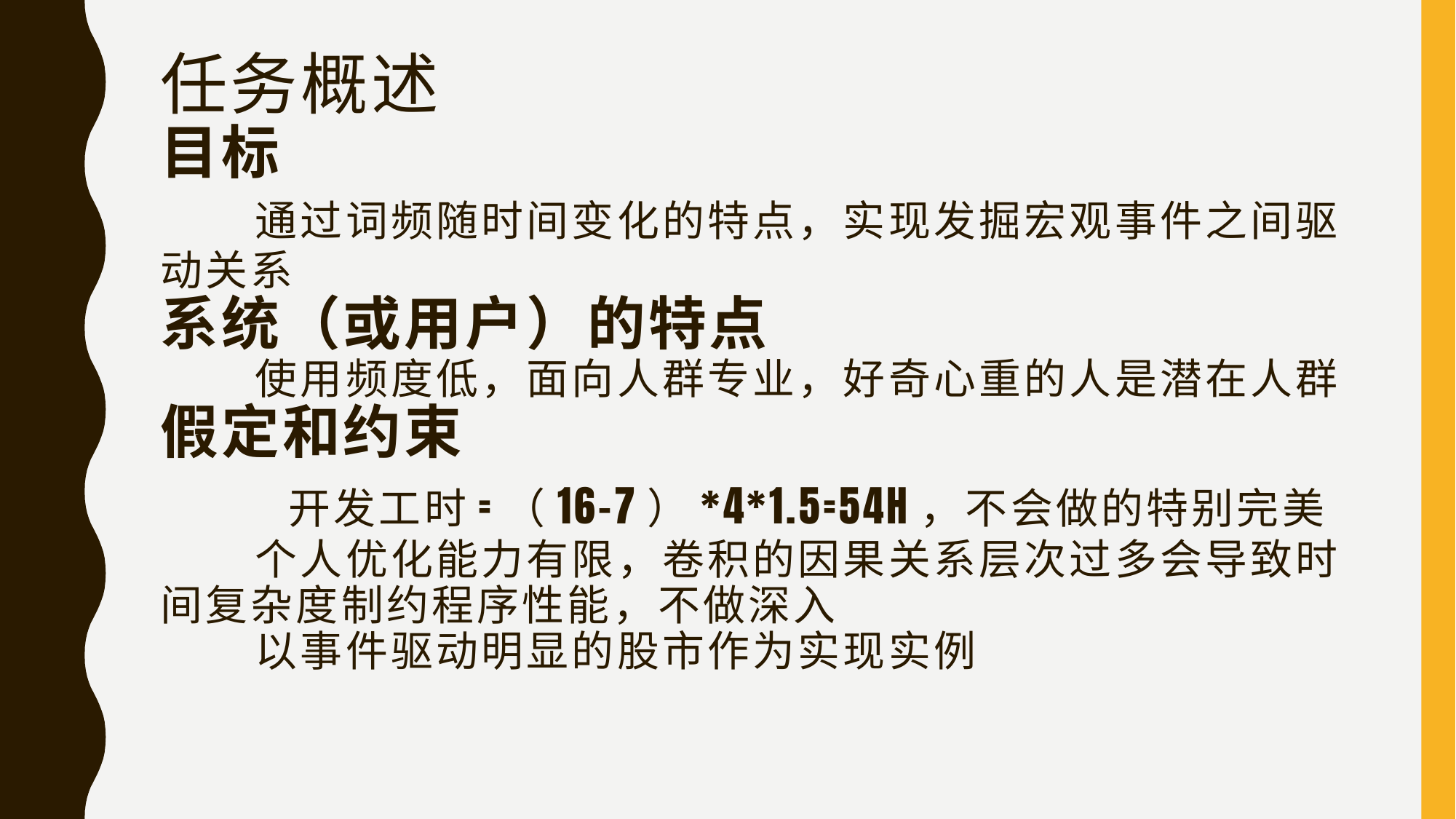

# 任务概述 目标 通过词频随时间变化的特点，实现发掘宏观事件之间驱动关系 系统（或用户）的特点 使用频度低，面向人群专业，好奇心重的人是潜在人群 假定和约束 开发工时=（16-7）*4*1.5=54h，不会做的特别完美 个人优化能力有限，卷积的因果关系层次过多会导致时间复杂度制约程序性能，不做深入 以事件驱动明显的股市作为实现实例